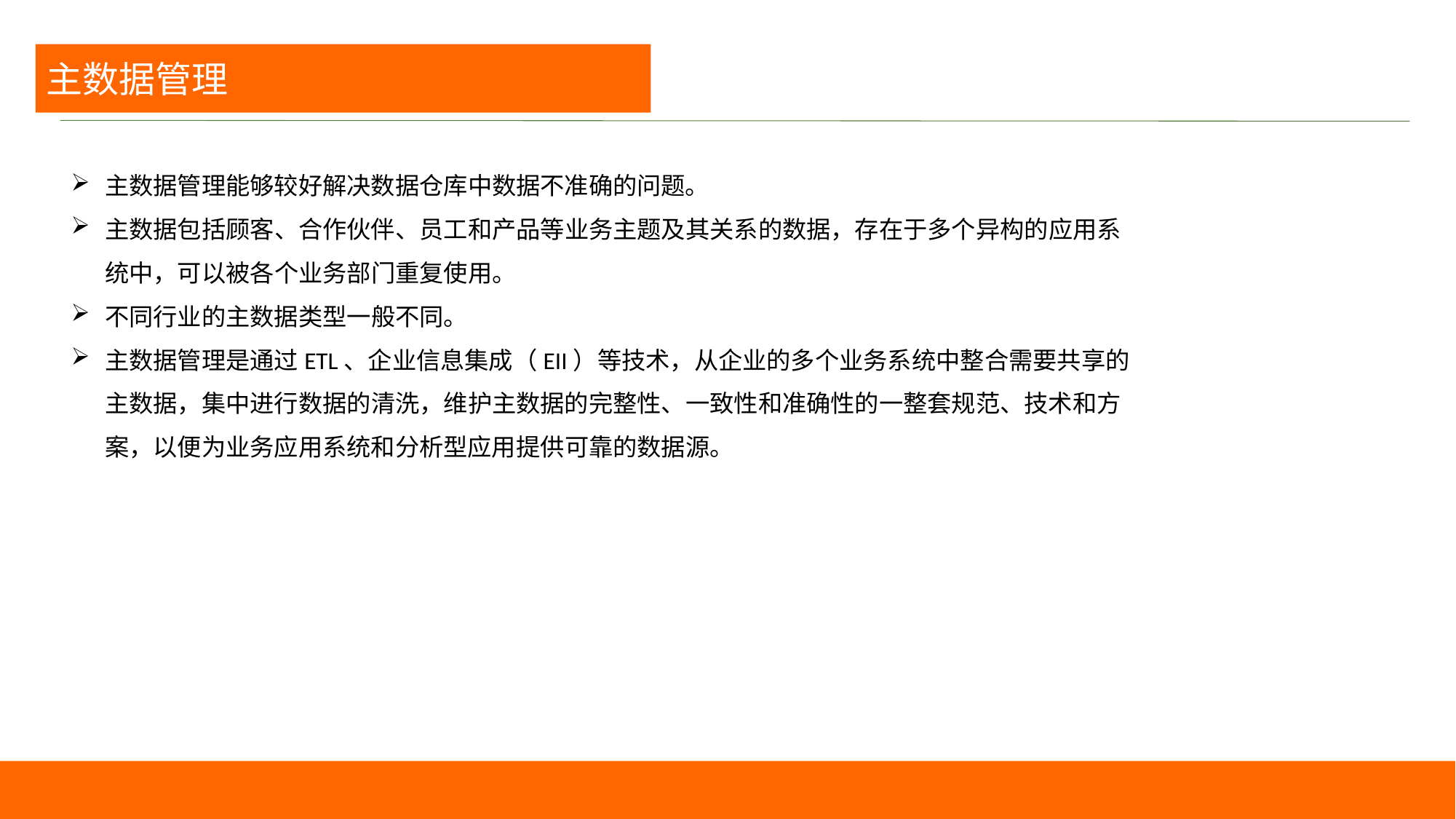

主数据管理
主数据管理能够较好解决数据仓库中数据不准确的问题。
主数据包括顾客、合作伙伴、员工和产品等业务主题及其关系的数据，存在于多个异构的应用系统中，可以被各个业务部门重复使用。
不同行业的主数据类型一般不同。
主数据管理是通过ETL、企业信息集成（EII）等技术，从企业的多个业务系统中整合需要共享的主数据，集中进行数据的清洗，维护主数据的完整性、一致性和准确性的一整套规范、技术和方案，以便为业务应用系统和分析型应用提供可靠的数据源。
20